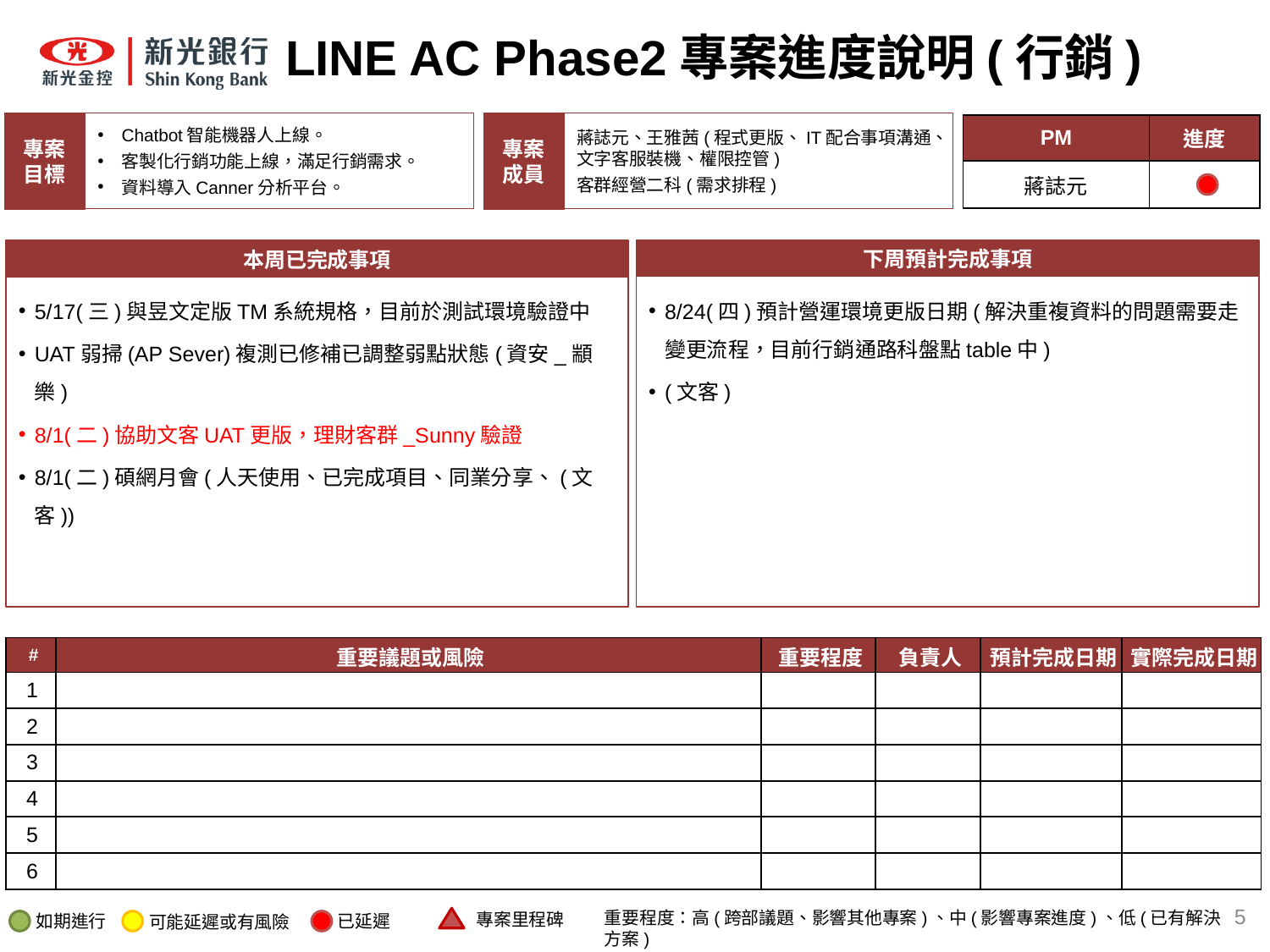

# LINE AC Phase2專案進度說明(行銷)
專案
成員
蔣誌元、王雅茜(程式更版、IT配合事項溝通、文字客服裝機、權限控管)
客群經營二科(需求排程)
專案
目標
Chatbot智能機器人上線。
客製化行銷功能上線，滿足行銷需求。
資料導入Canner分析平台。
| PM | 進度 |
| --- | --- |
| 蔣誌元 |  |

本周已完成事項
5/17(三)與昱文定版TM系統規格，目前於測試環境驗證中
UAT弱掃(AP Sever)複測已修補已調整弱點狀態(資安_顓樂)
8/1(二)協助文客UAT更版，理財客群_Sunny驗證
8/1(二)碩網月會(人天使用、已完成項目、同業分享、(文客))

下周預計完成事項
8/24(四)預計營運環境更版日期(解決重複資料的問題需要走變更流程，目前行銷通路科盤點table中)
(文客)

| # | 重要議題或風險 | 重要程度 | 負責人 | 預計完成日期 | 實際完成日期 |
| --- | --- | --- | --- | --- | --- |
| 1 |  |  |  |  |  |
| 2 |  |  |  |  |  |
| 3 |  |  |  |  |  |
| 4 |  |  |  |  |  |
| 5 |  |  |  |  |  |
| 6 |  |  |  |  |  |
5
重要程度：高(跨部議題、影響其他專案)、中(影響專案進度)、低(已有解決方案)
專案里程碑

如期進行

已延遲

可能延遲或有風險